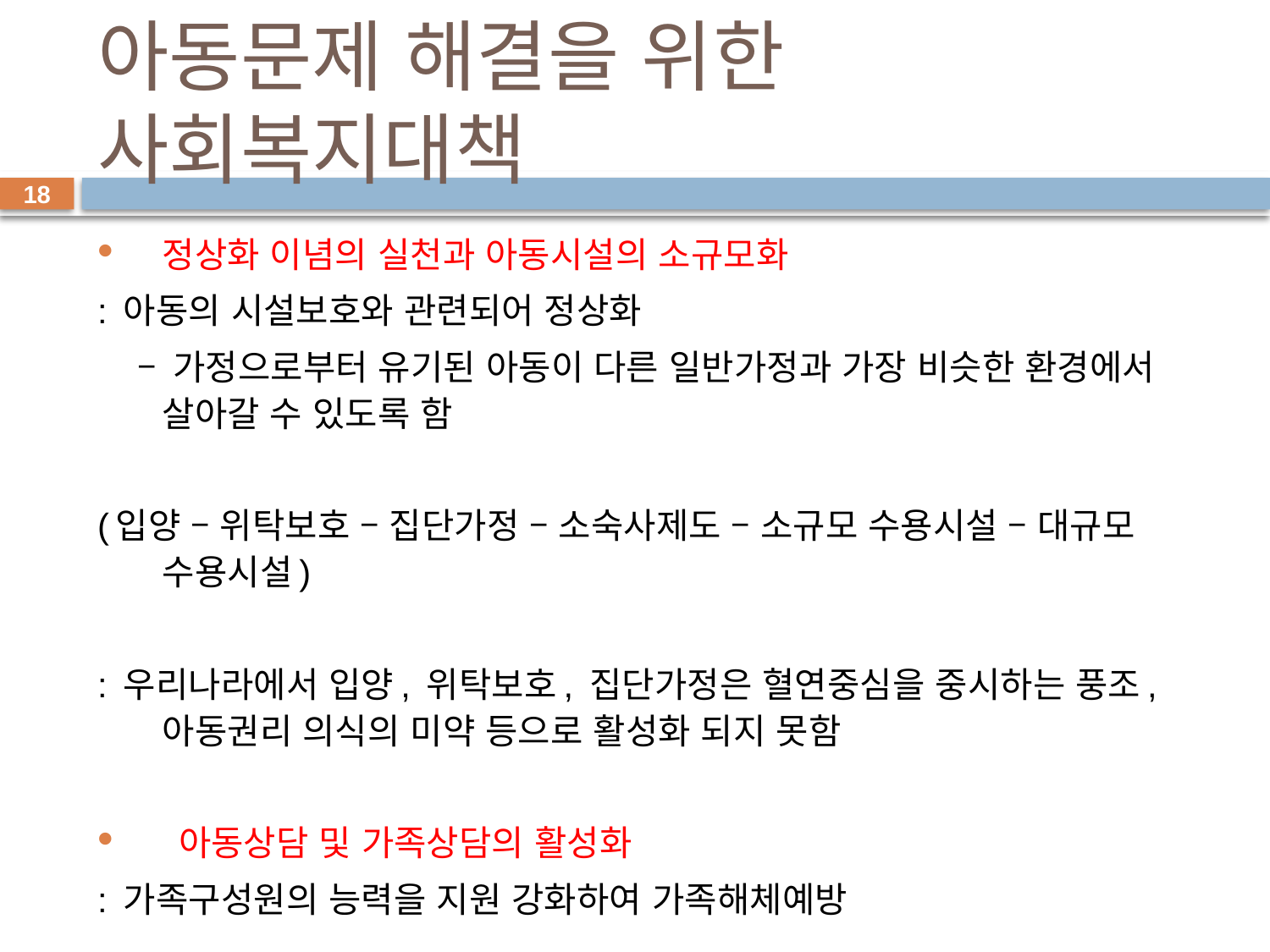

# 아동문제 해결을 위한 사회복지대책
18
정상화 이념의 실천과 아동시설의 소규모화
: 아동의 시설보호와 관련되어 정상화
    – 가정으로부터 유기된 아동이 다른 일반가정과 가장 비슷한 환경에서 살아갈 수 있도록 함

(입양 – 위탁보호 – 집단가정 – 소숙사제도 – 소규모 수용시설 – 대규모 수용시설)

: 우리나라에서 입양, 위탁보호, 집단가정은 혈연중심을 중시하는 풍조, 아동권리 의식의 미약 등으로 활성화 되지 못함

 아동상담 및 가족상담의 활성화
: 가족구성원의 능력을 지원 강화하여 가족해체예방